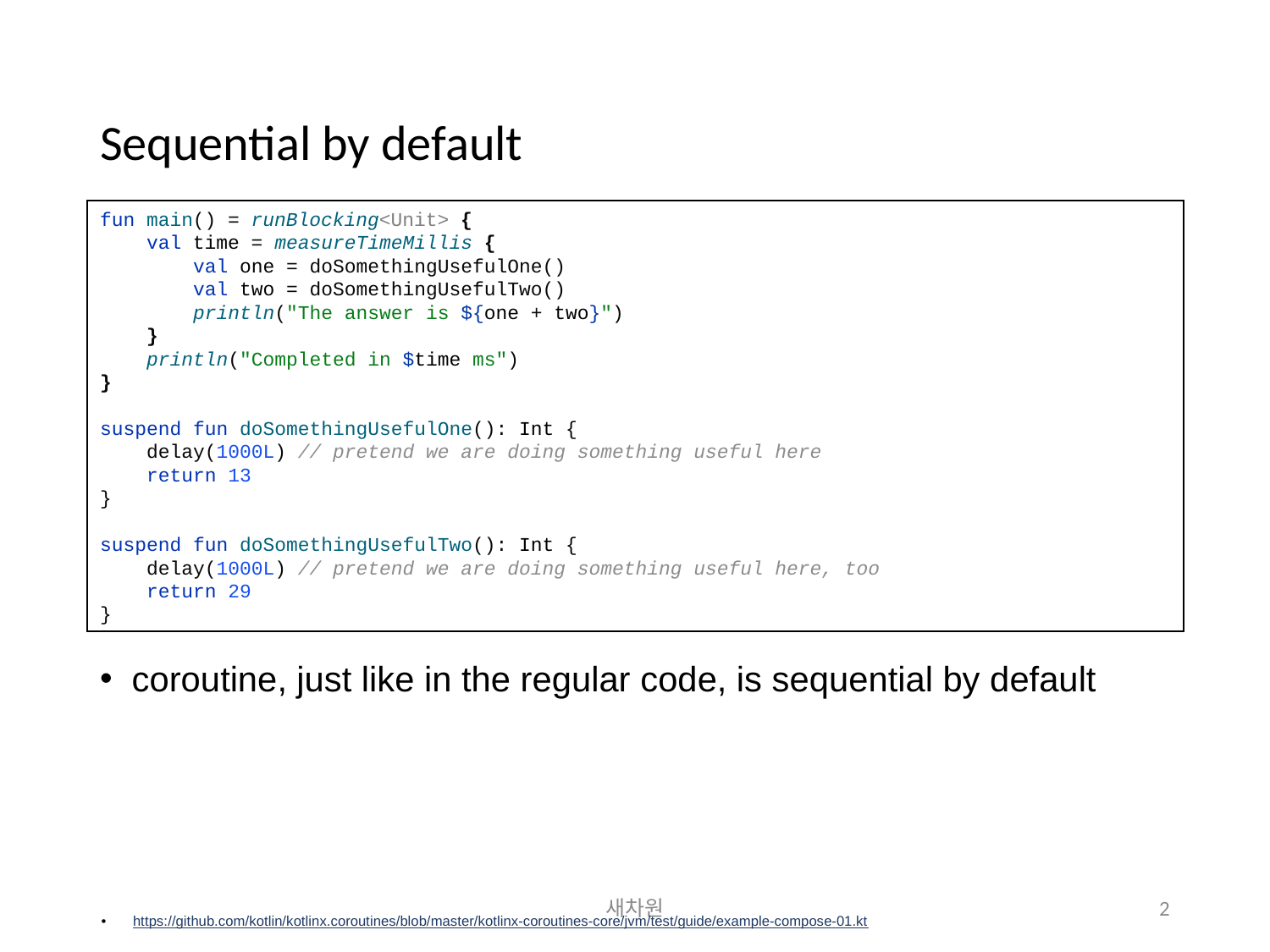

# Sequential by default
fun main() = runBlocking<Unit> {
    val time = measureTimeMillis {
        val one = doSomethingUsefulOne()
        val two = doSomethingUsefulTwo()
        println("The answer is ${one + two}")
    }
    println("Completed in $time ms")
}
suspend fun doSomethingUsefulOne(): Int {
    delay(1000L) // pretend we are doing something useful here
    return 13
}
suspend fun doSomethingUsefulTwo(): Int {
    delay(1000L) // pretend we are doing something useful here, too
    return 29
}
coroutine, just like in the regular code, is sequential by default
새차원
2
https://github.com/kotlin/kotlinx.coroutines/blob/master/kotlinx-coroutines-core/jvm/test/guide/example-compose-01.kt